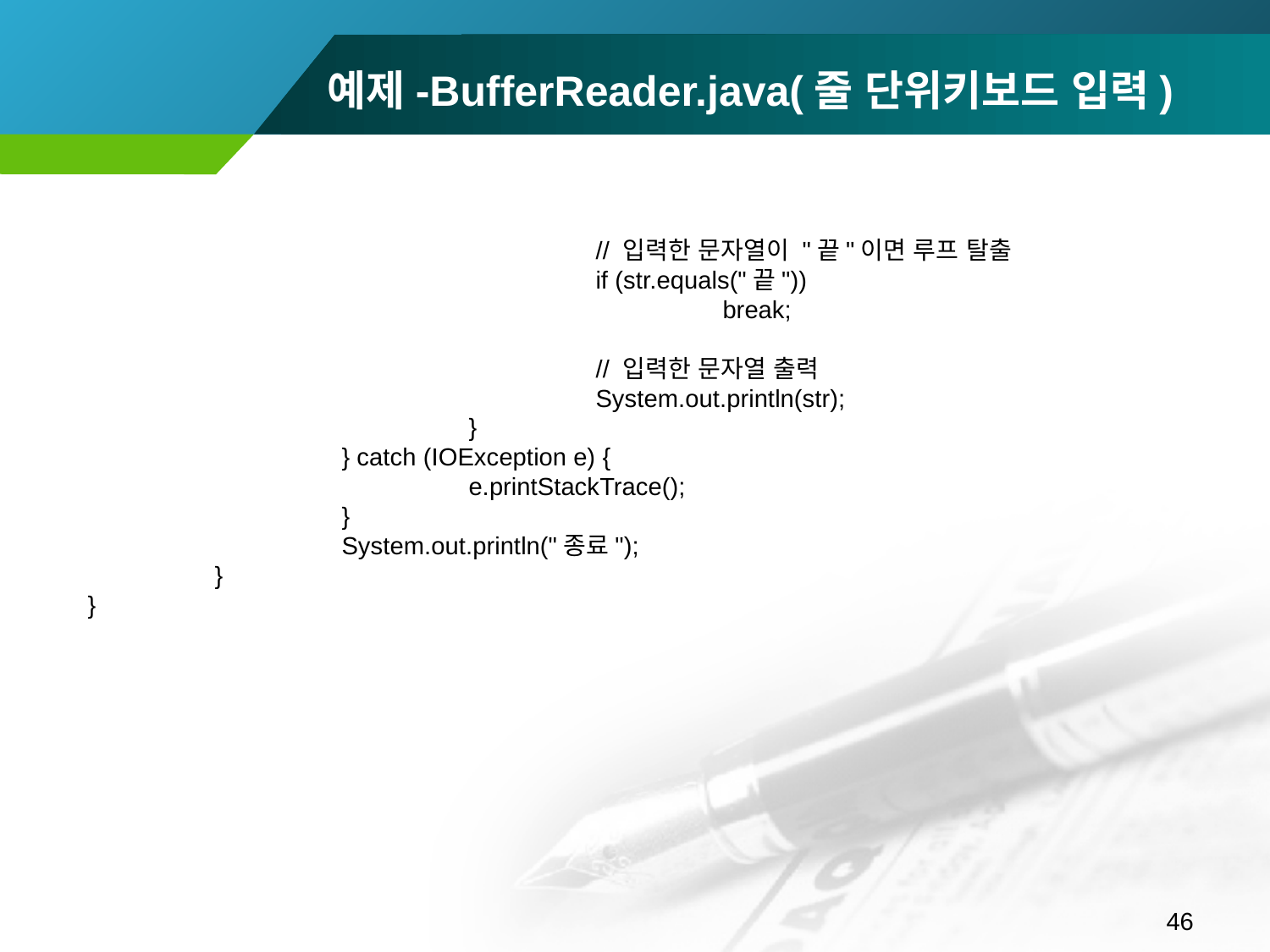

예제-BufferReader.java(줄 단위키보드 입력)

				// 입력한 문자열이 "끝"이면 루프 탈출
				if (str.equals("끝"))
					break;

				// 입력한 문자열 출력
				System.out.println(str);
			}
		} catch (IOException e) {
			e.printStackTrace();
		}
		System.out.println("종료");
	}
}
46